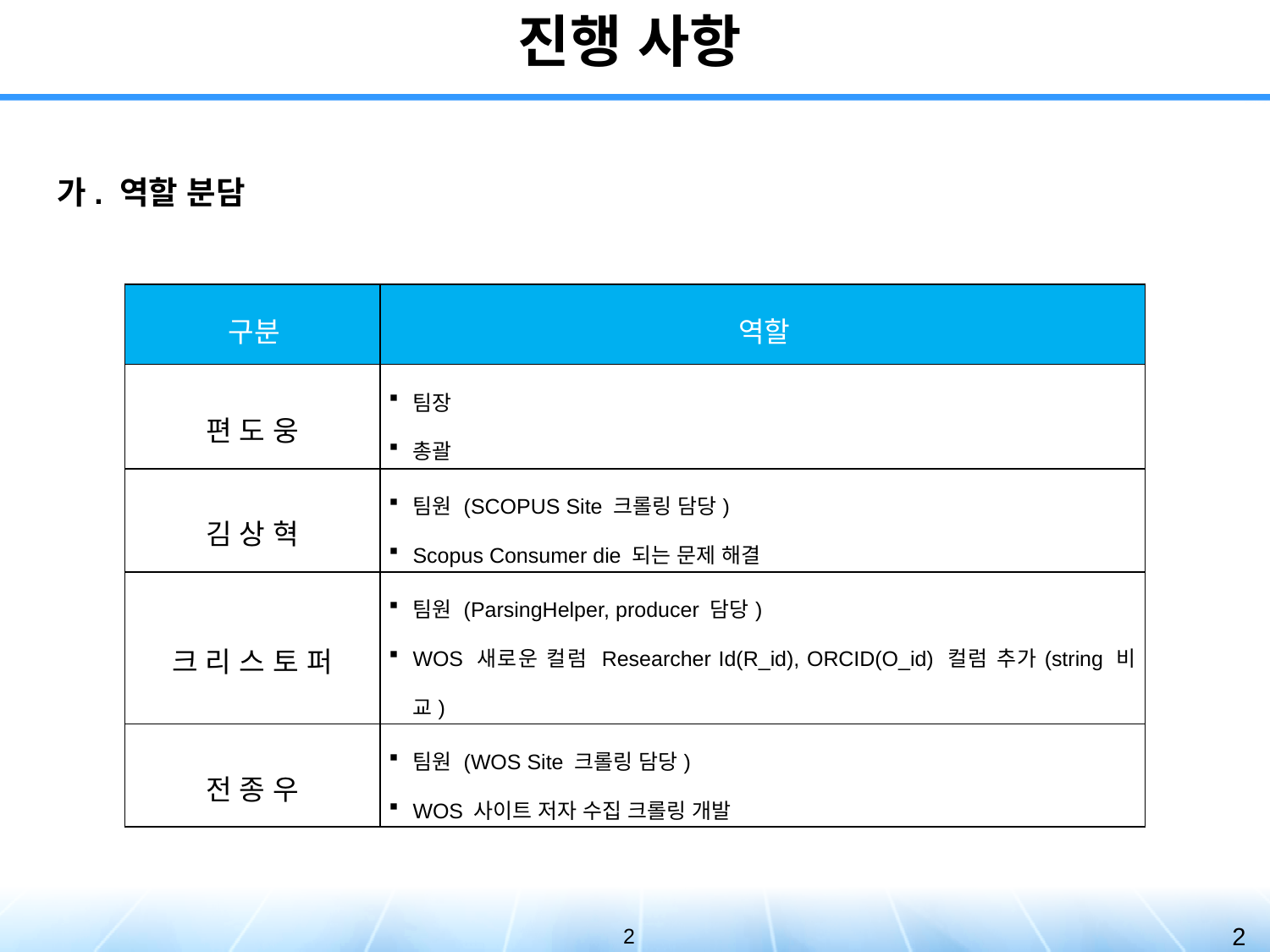

# 진행 사항
가. 역할 분담
| 구분 | 역할 |
| --- | --- |
| 편 도 웅 | 팀장 총괄 |
| 김 상 혁 | 팀원 (SCOPUS Site 크롤링 담당) Scopus Consumer die 되는 문제 해결 |
| 크 리 스 토 퍼 | 팀원 (ParsingHelper, producer 담당) WOS 새로운 컬럼 Researcher Id(R\_id), ORCID(O\_id) 컬럼 추가(string 비교) |
| 전 종 우 | 팀원 (WOS Site 크롤링 담당) WOS 사이트 저자 수집 크롤링 개발 |
2